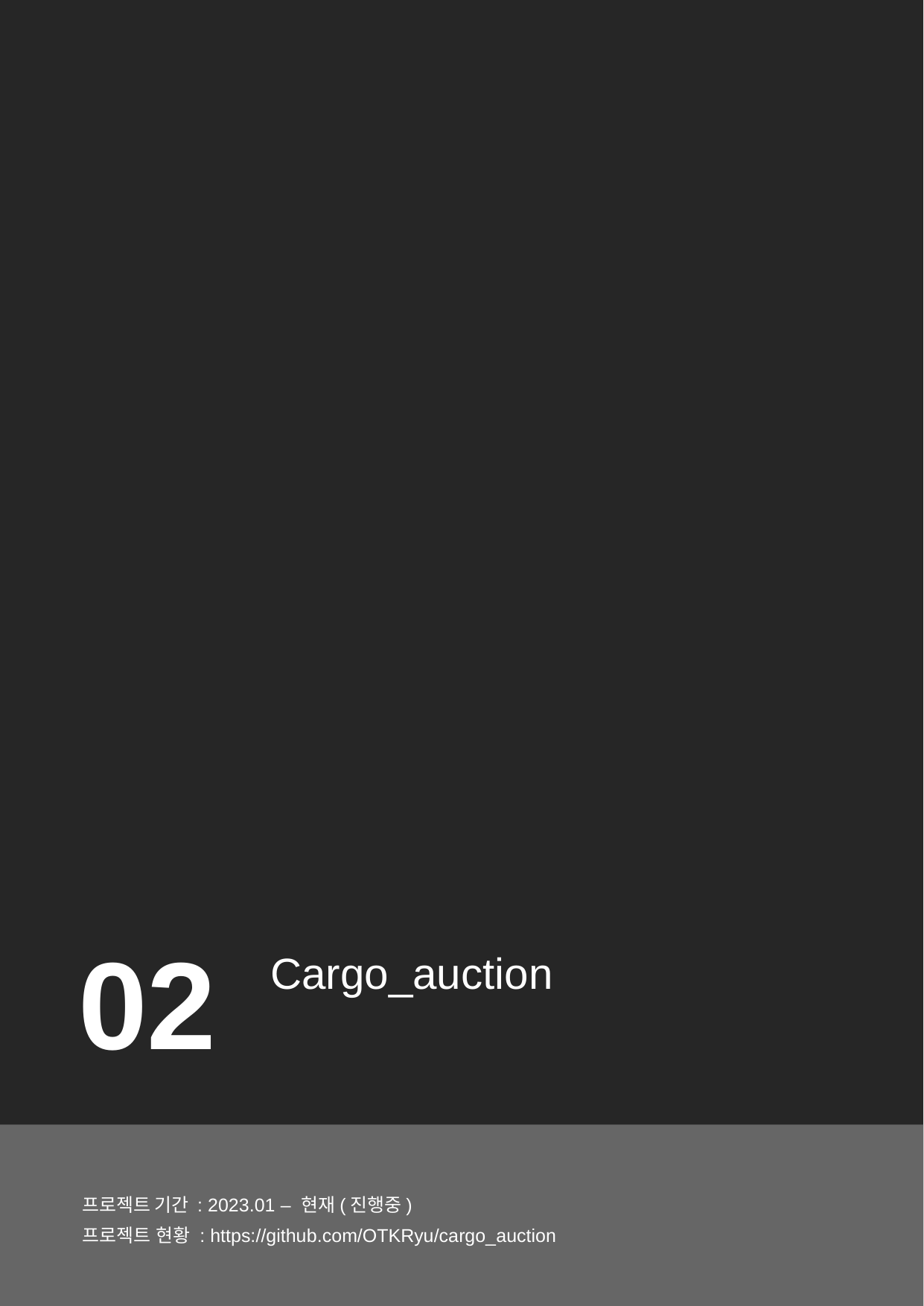

02
Cargo_auction

프로젝트 기간 : 2023.01 – 현재(진행중)
프로젝트 현황 : https://github.com/OTKRyu/cargo_auction